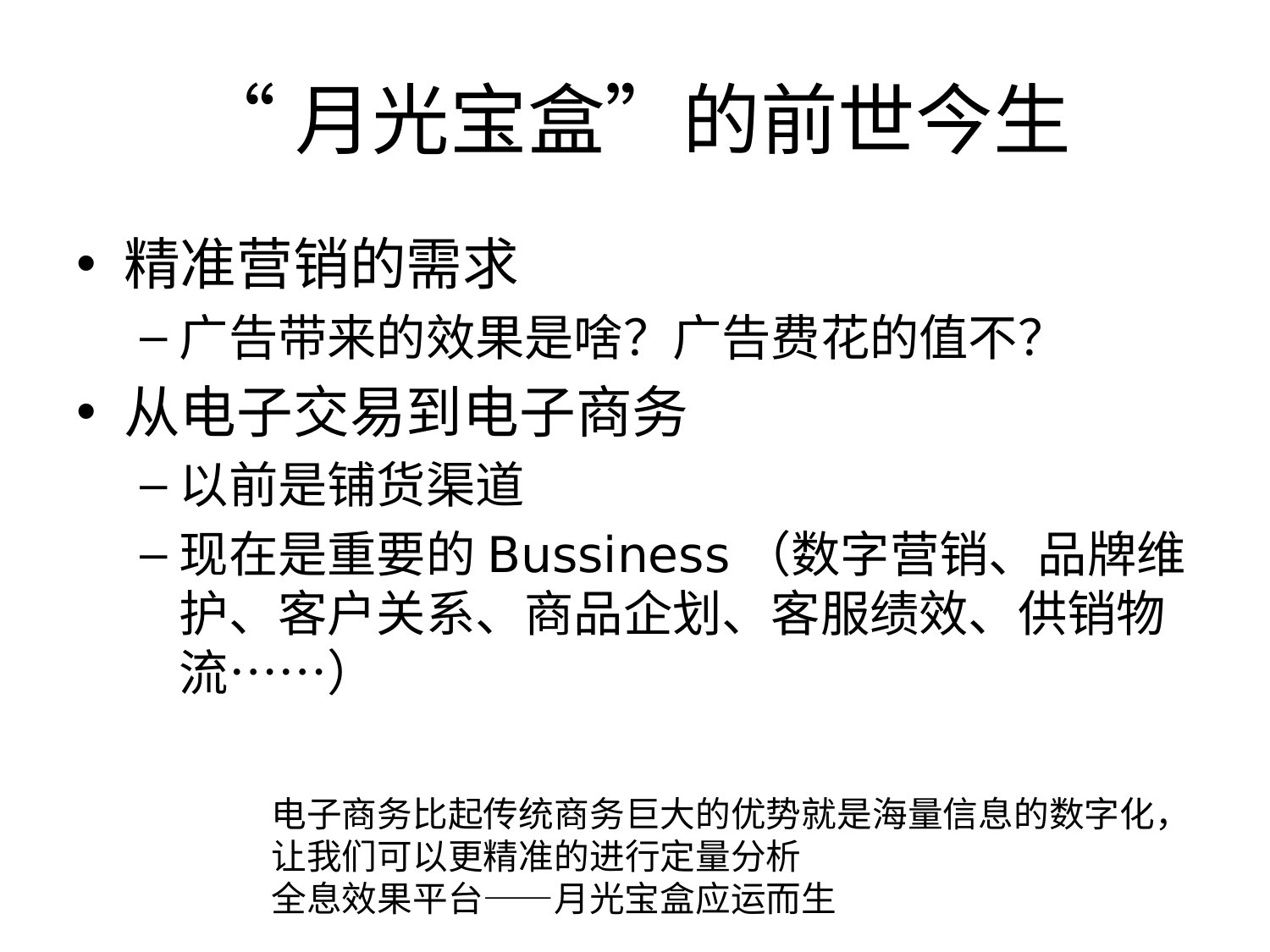

# “月光宝盒”的前世今生
精准营销的需求
广告带来的效果是啥？广告费花的值不？
从电子交易到电子商务
以前是铺货渠道
现在是重要的Bussiness（数字营销、品牌维护、客户关系、商品企划、客服绩效、供销物流……）
电子商务比起传统商务巨大的优势就是海量信息的数字化，
让我们可以更精准的进行定量分析
全息效果平台——月光宝盒应运而生